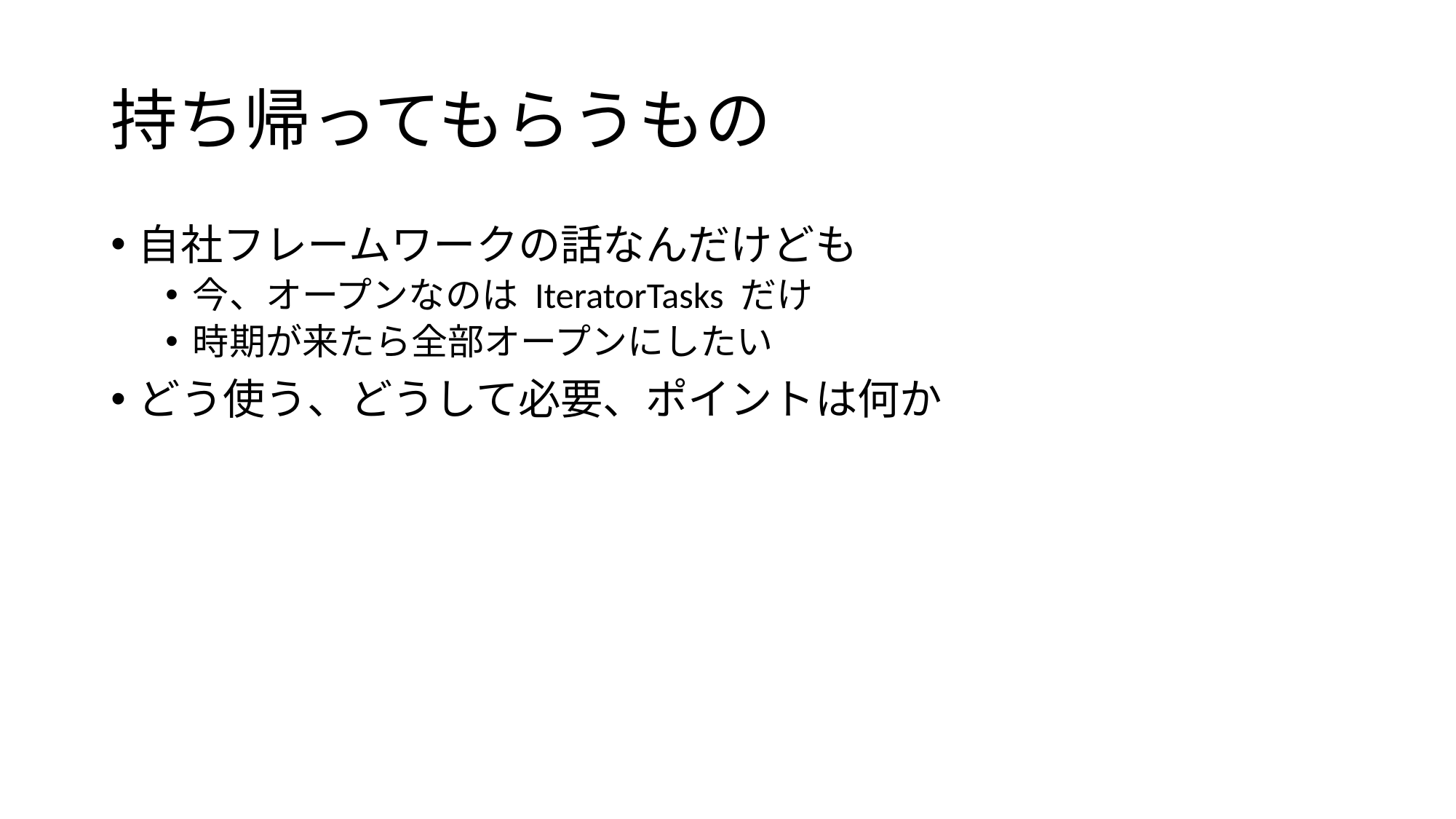

# 持ち帰ってもらうもの
自社フレームワークの話なんだけども
今、オープンなのは IteratorTasks だけ
時期が来たら全部オープンにしたい
どう使う、どうして必要、ポイントは何か